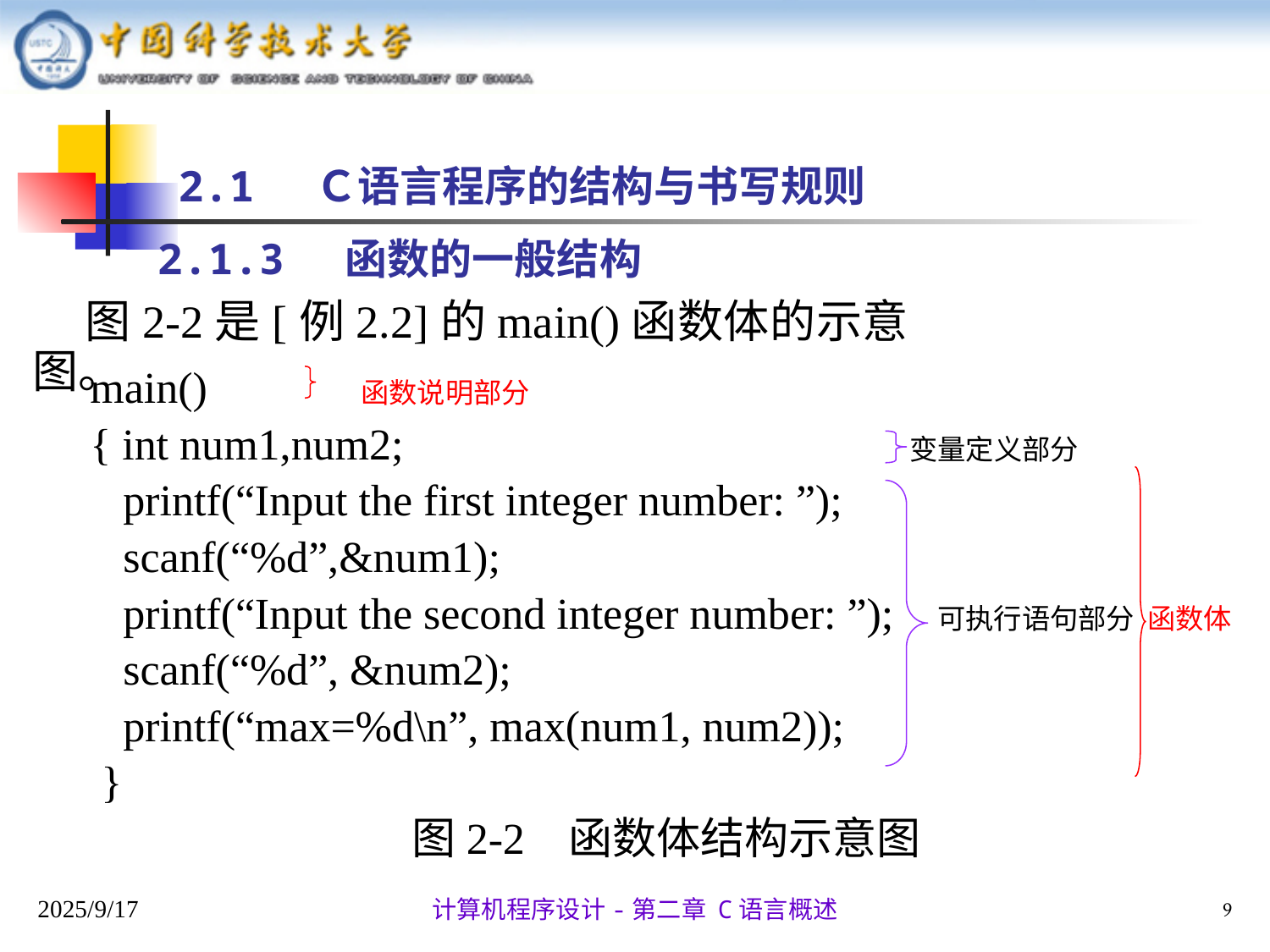

# 2.1  Ｃ语言程序的结构与书写规则
2.1.3  函数的一般结构
图2-2是[例2.2]的main()函数体的示意图。
main()             函数说明部分
{ int num1,num2;                                             变量定义部分
   printf(“Input the first integer number: ”);
   scanf(“%d”,&num1);
   printf(“Input the second integer number: ”);   可执行语句部分  函数体
   scanf(“%d”, &num2);
   printf(“max=%d\n”, max(num1, num2));
 }
图2-2   函数体结构示意图

2025/9/17
9
计算机程序设计-第二章 C语言概述